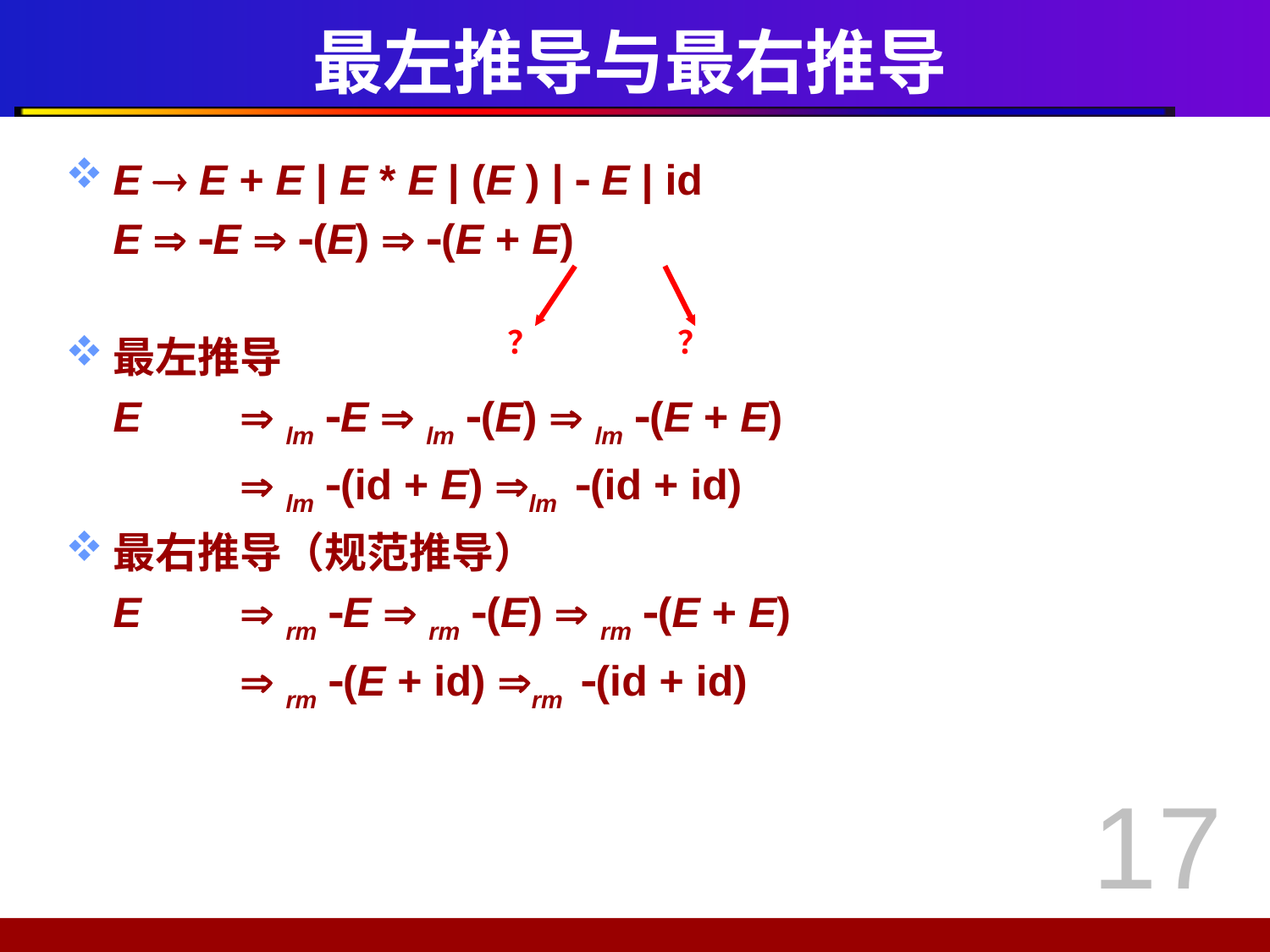

# 最左推导与最右推导
E → E + E | E * E | (E ) | − E | id
	E ⇒ −E ⇒ −(E) ⇒ −(E + E)

最左推导
	E 	⇒ lm −E ⇒ lm −(E) ⇒ lm −(E + E)
		⇒ lm −(id + E) ⇒lm  −(id + id)
最右推导（规范推导）
	E 	⇒ rm −E ⇒ rm −(E) ⇒ rm −(E + E)
		⇒ rm −(E + id) ⇒rm  −(id + id)

？
？
17